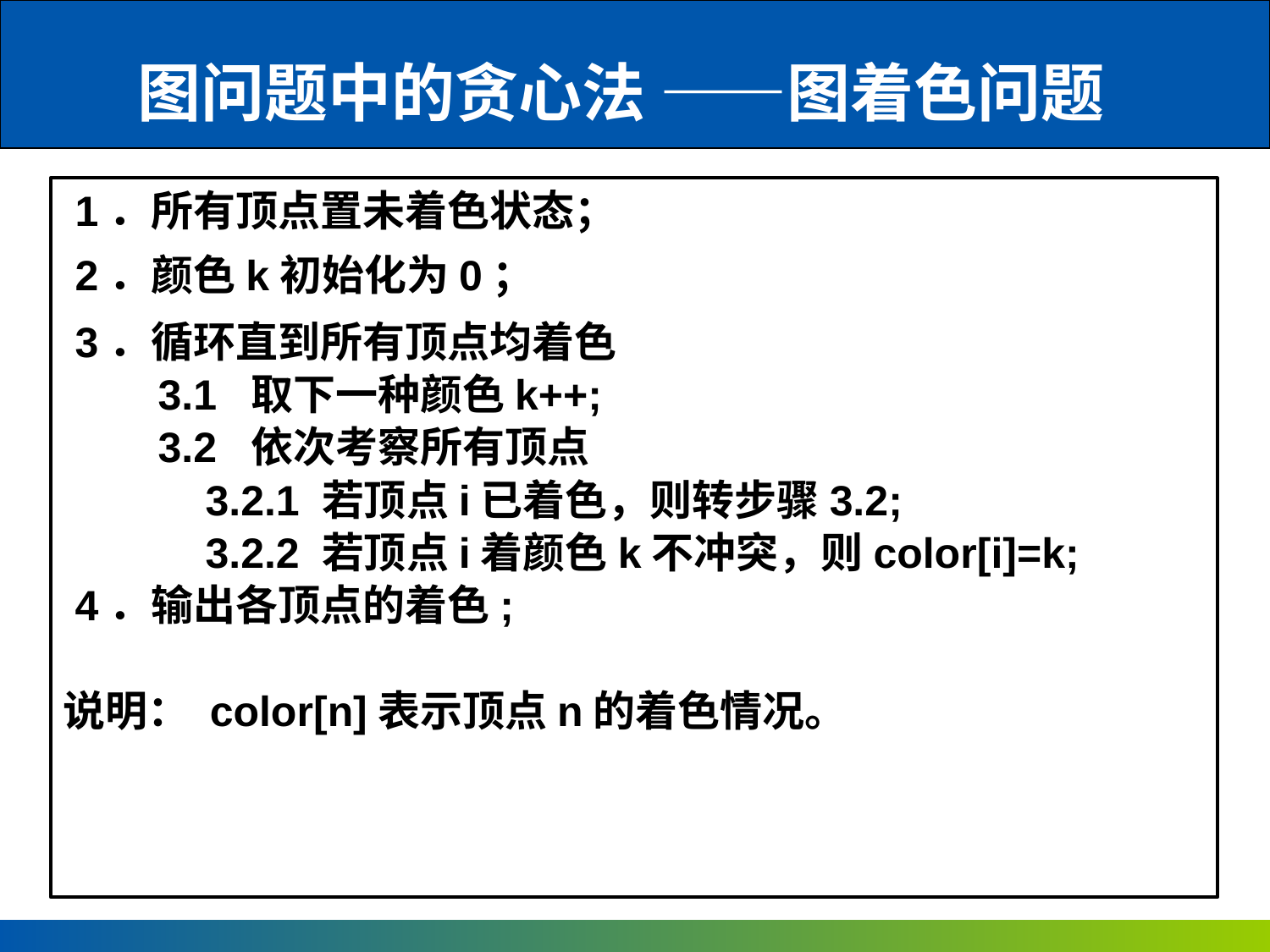

图问题中的贪心法 ——图着色问题
 1．所有顶点置未着色状态；
 2．颜色k初始化为0；
 3．循环直到所有顶点均着色
        3.1  取下一种颜色k++;
        3.2  依次考察所有顶点
            3.2.1 若顶点i已着色，则转步骤3.2;
            3.2.2 若顶点i着颜色k不冲突，则color[i]=k;
 4．输出各顶点的着色;

说明： color[n]表示顶点n的着色情况。